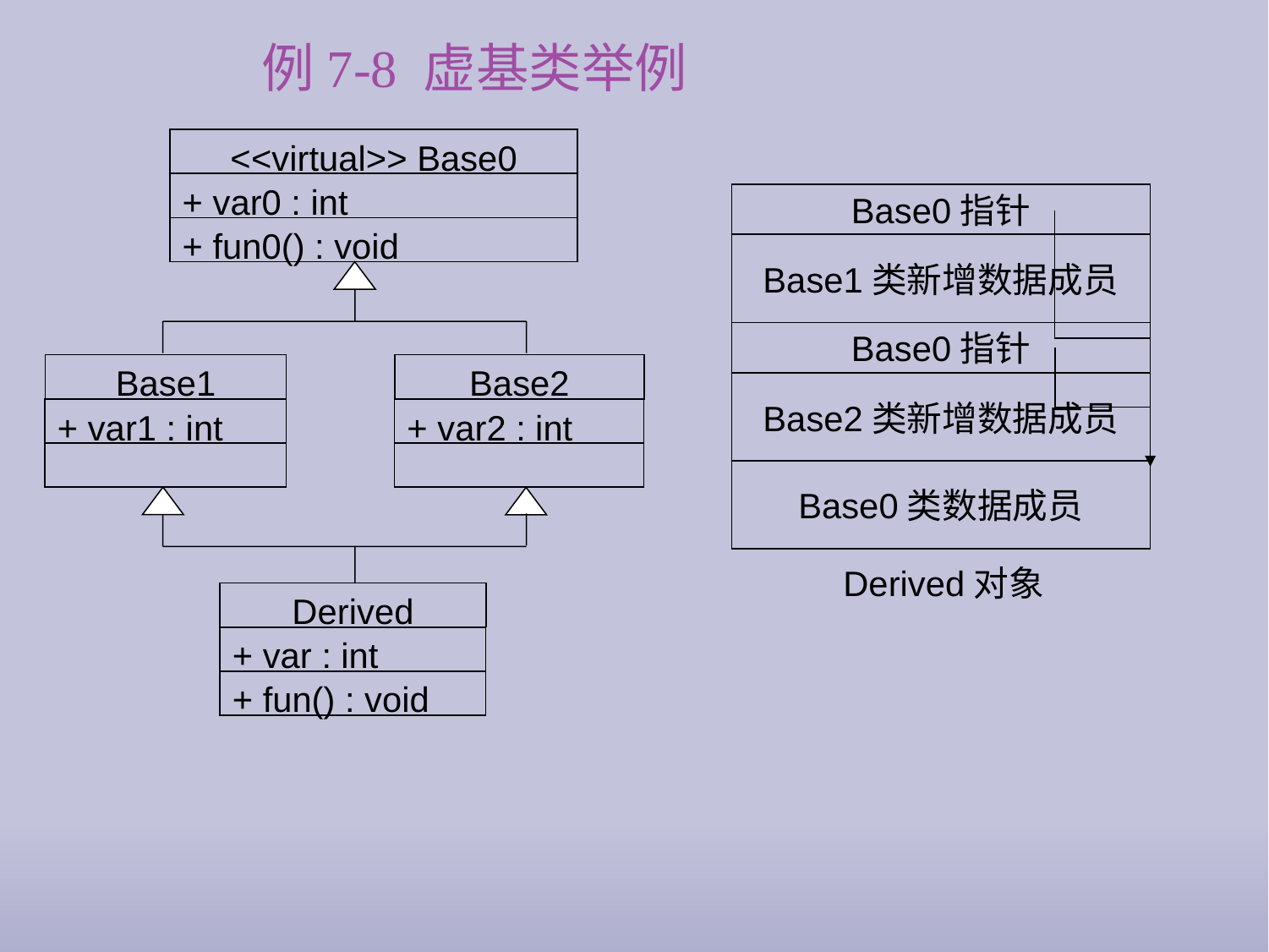

# 例7-8 虚基类举例
<<virtual>> Base0
+ var0 : int
+ fun0() : void

Base1

+ var1 : int

Base2
+ var2 : int

Derived
+ var : int
+ fun() : void
Base0指针
Base1类新增数据成员
Base0指针
Base2类新增数据成员
Base0类数据成员
Derived对象